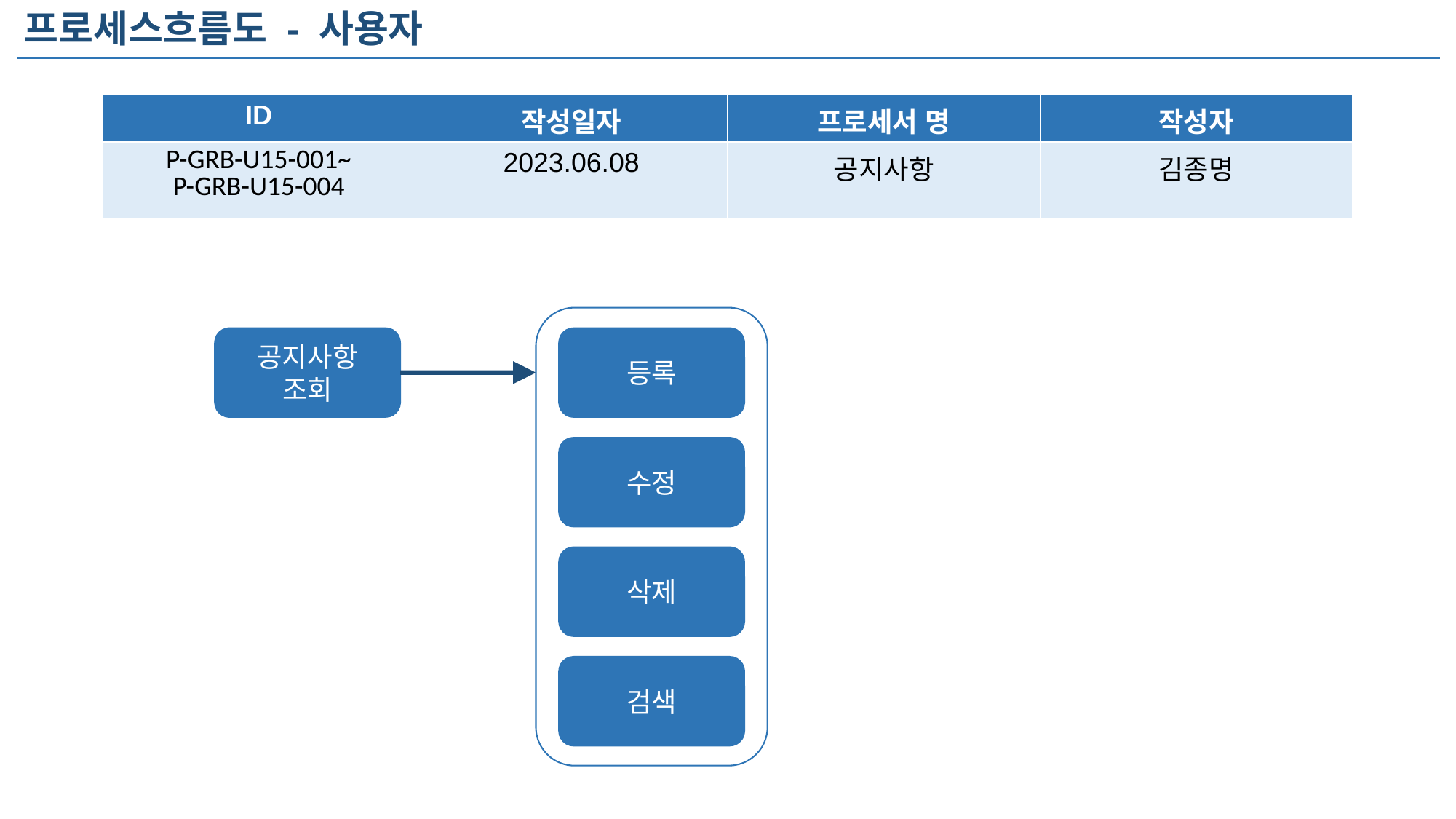

프로세스흐름도 - 사용자
| ID | 작성일자 | 프로세서 명 | 작성자 |
| --- | --- | --- | --- |
| P-GRB-U15-001~ P-GRB-U15-004 | 2023.06.08 | 공지사항 | 김종명 |

등록
공지사항 조회
수정
삭제
검색